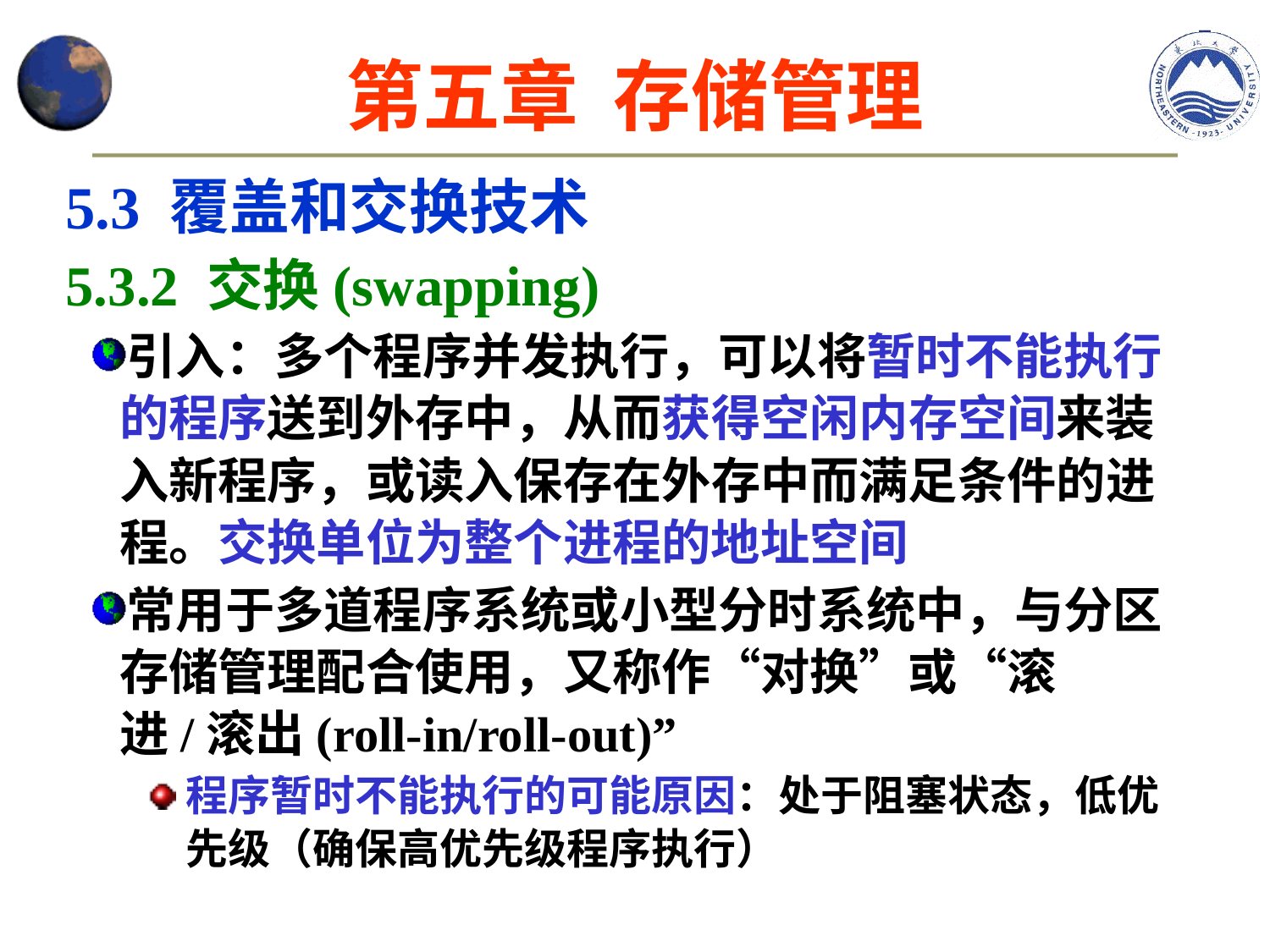

第五章  存储管理
5.3 覆盖和交换技术
5.3.2 交换(swapping)
引入：多个程序并发执行，可以将暂时不能执行的程序送到外存中，从而获得空闲内存空间来装入新程序，或读入保存在外存中而满足条件的进程。交换单位为整个进程的地址空间
常用于多道程序系统或小型分时系统中，与分区存储管理配合使用，又称作“对换”或“滚进/滚出(roll-in/roll-out)”
程序暂时不能执行的可能原因：处于阻塞状态，低优先级（确保高优先级程序执行）